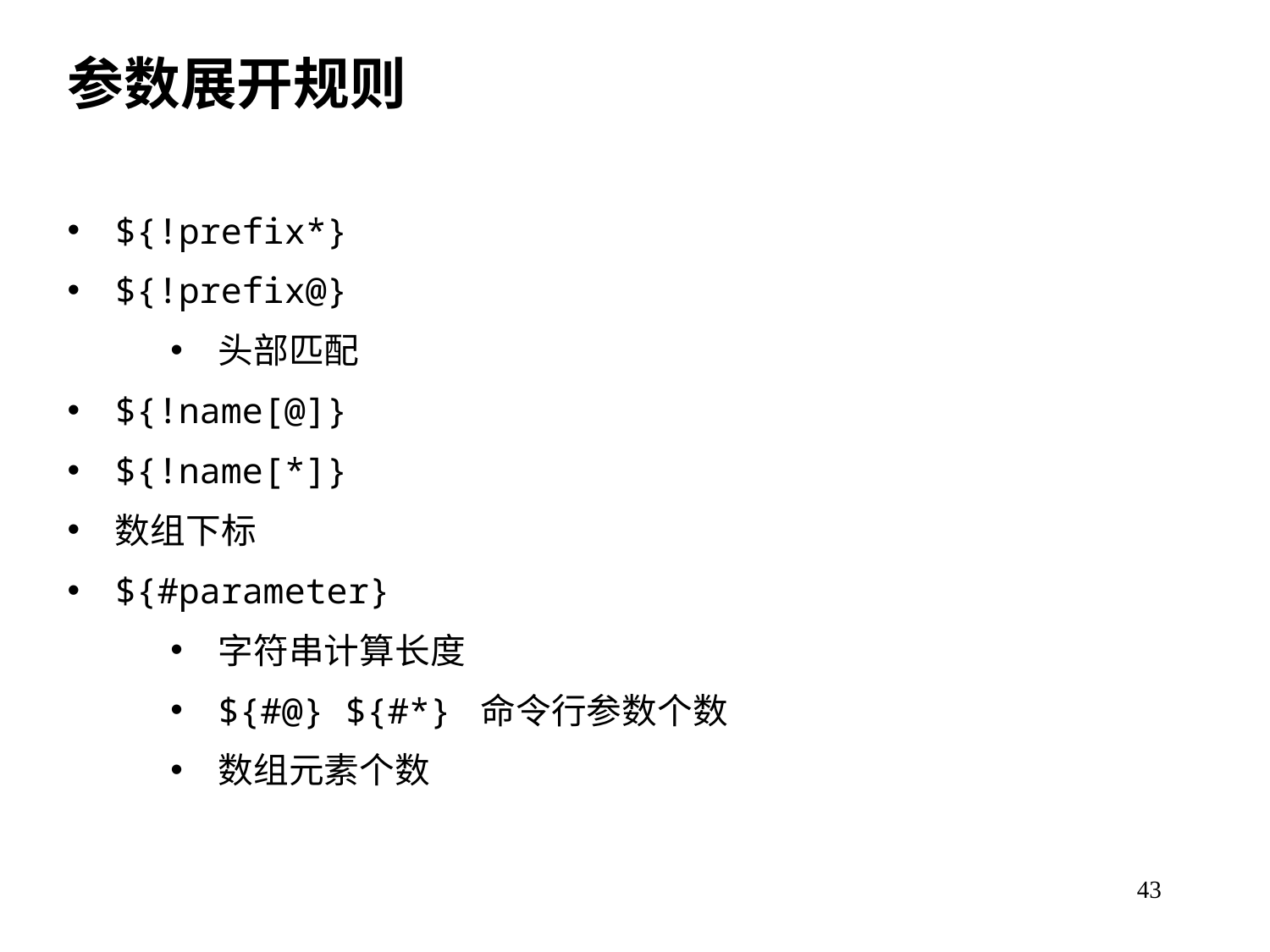

参数展开规则
${!prefix*}
${!prefix@}
头部匹配
${!name[@]}
${!name[*]}
数组下标
${#parameter}
字符串计算长度
${#@} ${#*} 命令行参数个数
数组元素个数
43